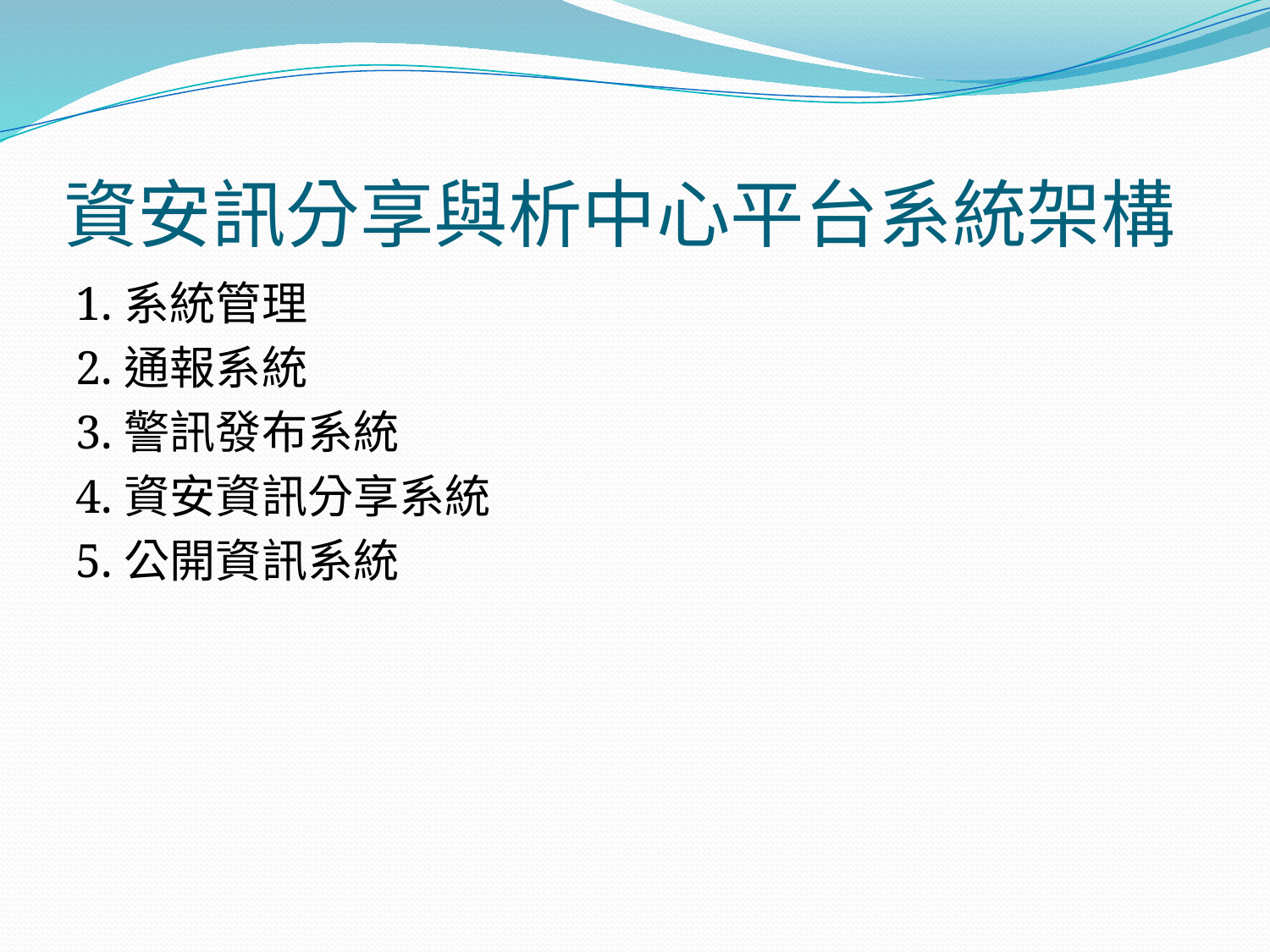

# 資安訊分享與析中心平台系統架構
1.系統管理
2.通報系統
3.警訊發布系統
4.資安資訊分享系統
5.公開資訊系統